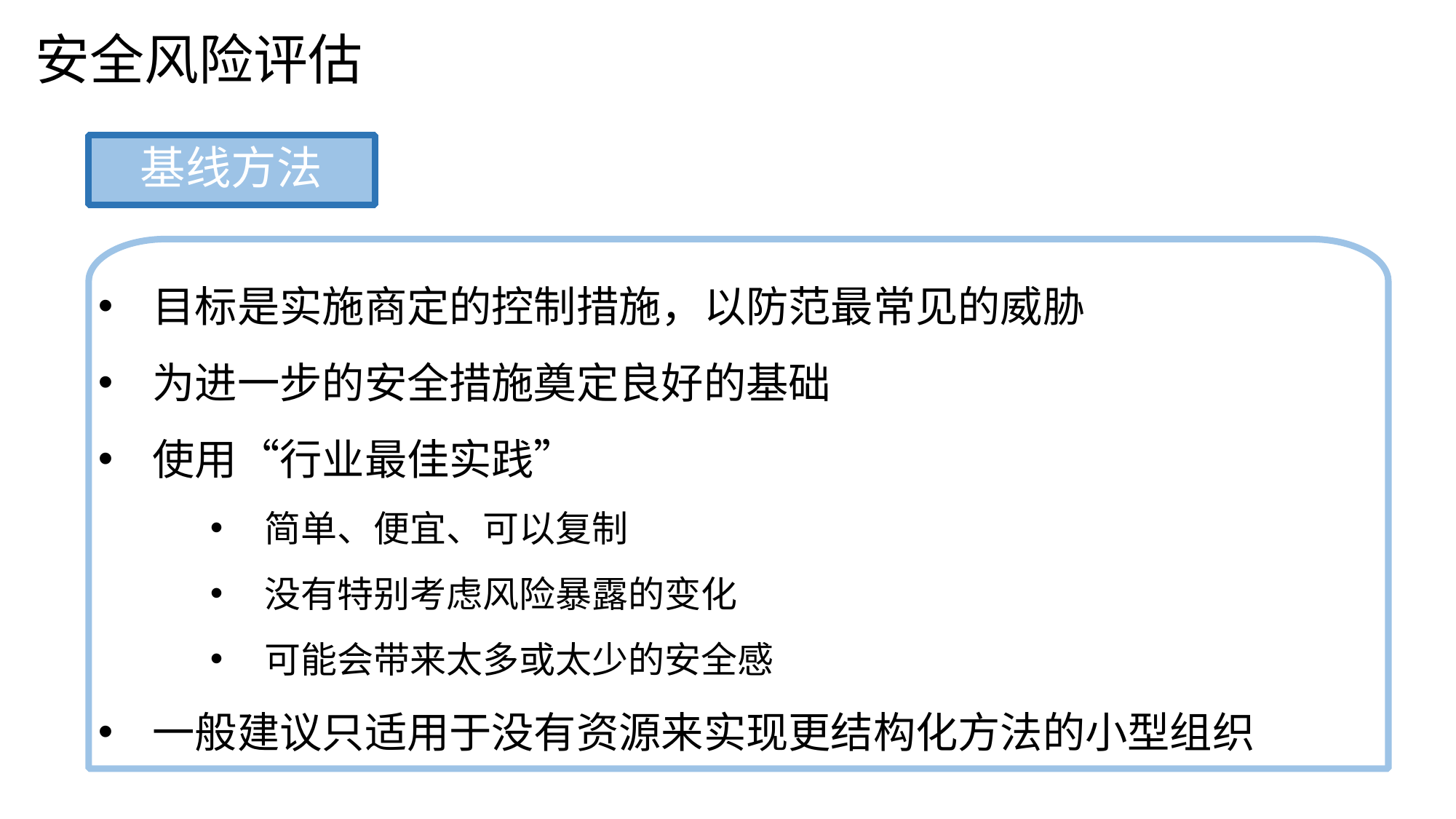

安全风险评估

基线方法
目标是实施商定的控制措施，以防范最常见的威胁
为进一步的安全措施奠定良好的基础
使用“行业最佳实践”
简单、便宜、可以复制
没有特别考虑风险暴露的变化
可能会带来太多或太少的安全感
一般建议只适用于没有资源来实现更结构化方法的小型组织